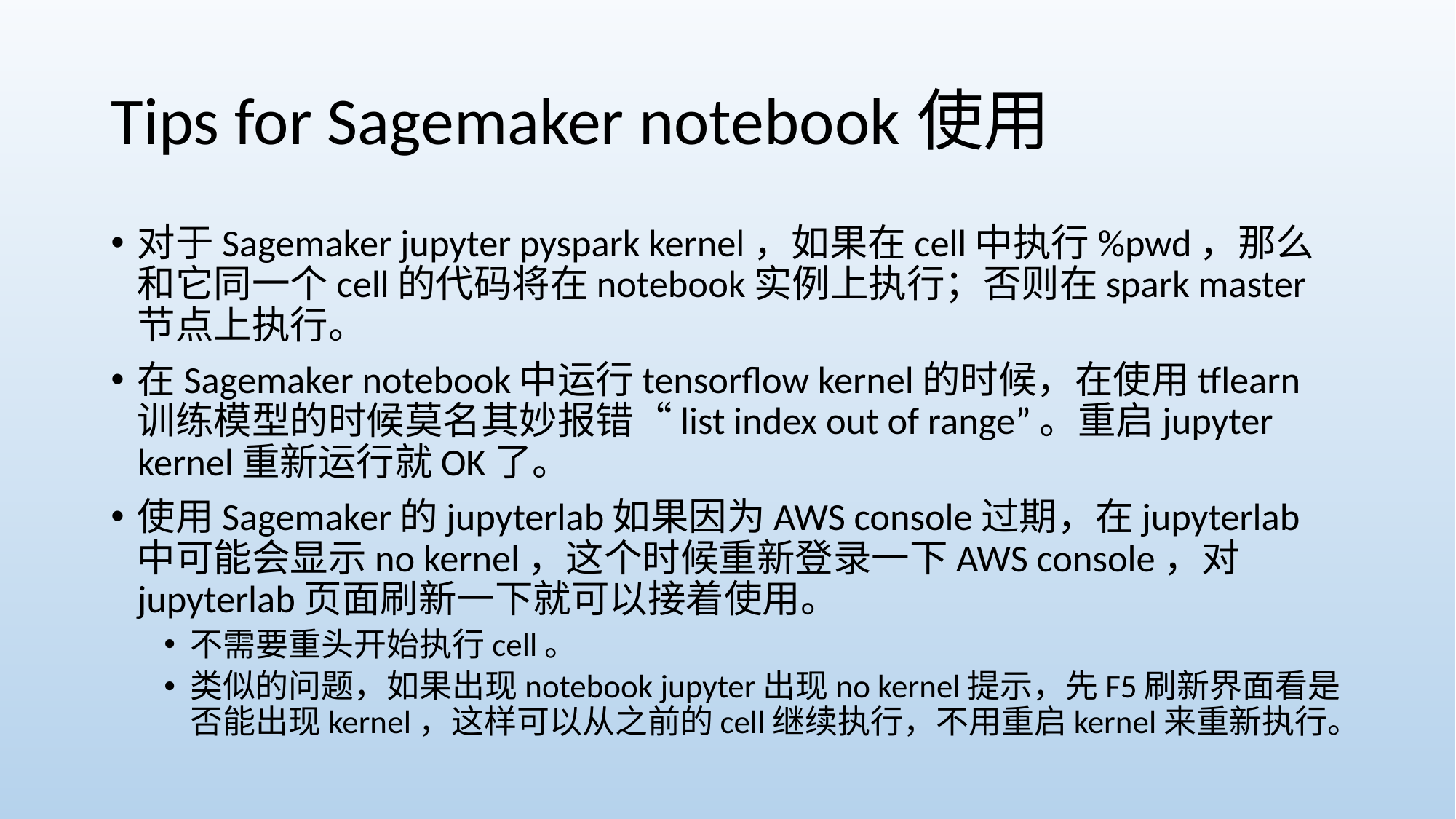

# Tips for Sagemaker notebook使用
对于Sagemaker jupyter pyspark kernel，如果在cell中执行%pwd，那么和它同一个cell的代码将在notebook实例上执行；否则在spark master节点上执行。
在Sagemaker notebook中运行tensorflow kernel的时候，在使用tflearn训练模型的时候莫名其妙报错“list index out of range”。重启jupyter kernel重新运行就OK了。
使用Sagemaker的jupyterlab如果因为AWS console过期，在jupyterlab中可能会显示no kernel，这个时候重新登录一下AWS console，对jupyterlab页面刷新一下就可以接着使用。
不需要重头开始执行cell。
类似的问题，如果出现notebook jupyter出现no kernel提示，先F5刷新界面看是否能出现kernel，这样可以从之前的cell继续执行，不用重启kernel来重新执行。